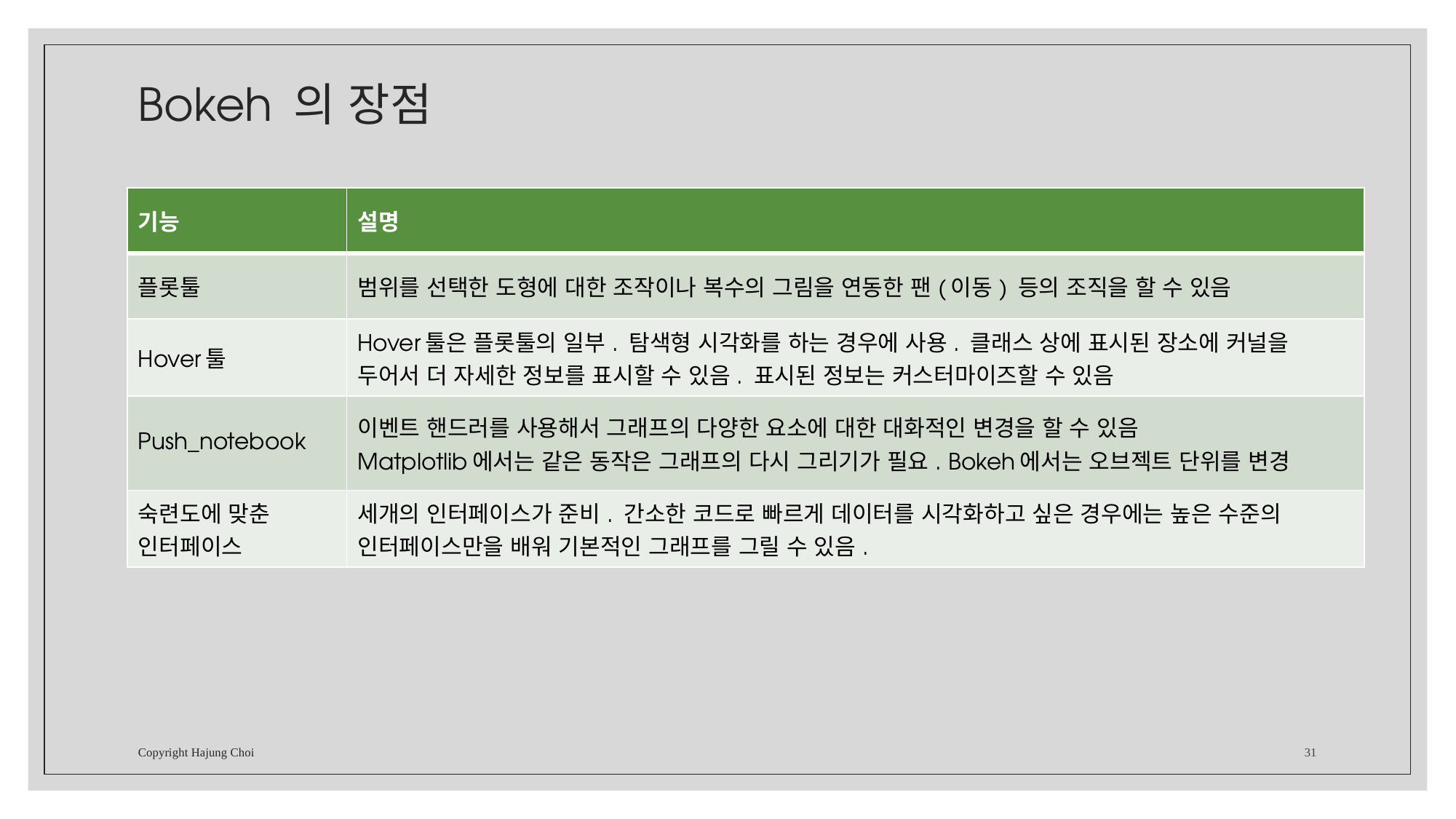

# Bokeh 의 장점
| 기능 | 설명 |
| --- | --- |
| 플롯툴 | 범위를 선택한 도형에 대한 조작이나 복수의 그림을 연동한 팬(이동) 등의 조직을 할 수 있음 |
| Hover툴 | Hover툴은 플롯툴의 일부. 탐색형 시각화를 하는 경우에 사용. 클래스 상에 표시된 장소에 커널을 두어서 더 자세한 정보를 표시할 수 있음. 표시된 정보는 커스터마이즈할 수 있음 |
| Push\_notebook | 이벤트 핸드러를 사용해서 그래프의 다양한 요소에 대한 대화적인 변경을 할 수 있음 Matplotlib에서는 같은 동작은 그래프의 다시 그리기가 필요. Bokeh에서는 오브젝트 단위를 변경 |
| 숙련도에 맞춘 인터페이스 | 세개의 인터페이스가 준비. 간소한 코드로 빠르게 데이터를 시각화하고 싶은 경우에는 높은 수준의 인터페이스만을 배워 기본적인 그래프를 그릴 수 있음. |
Copyright Hajung Choi
31